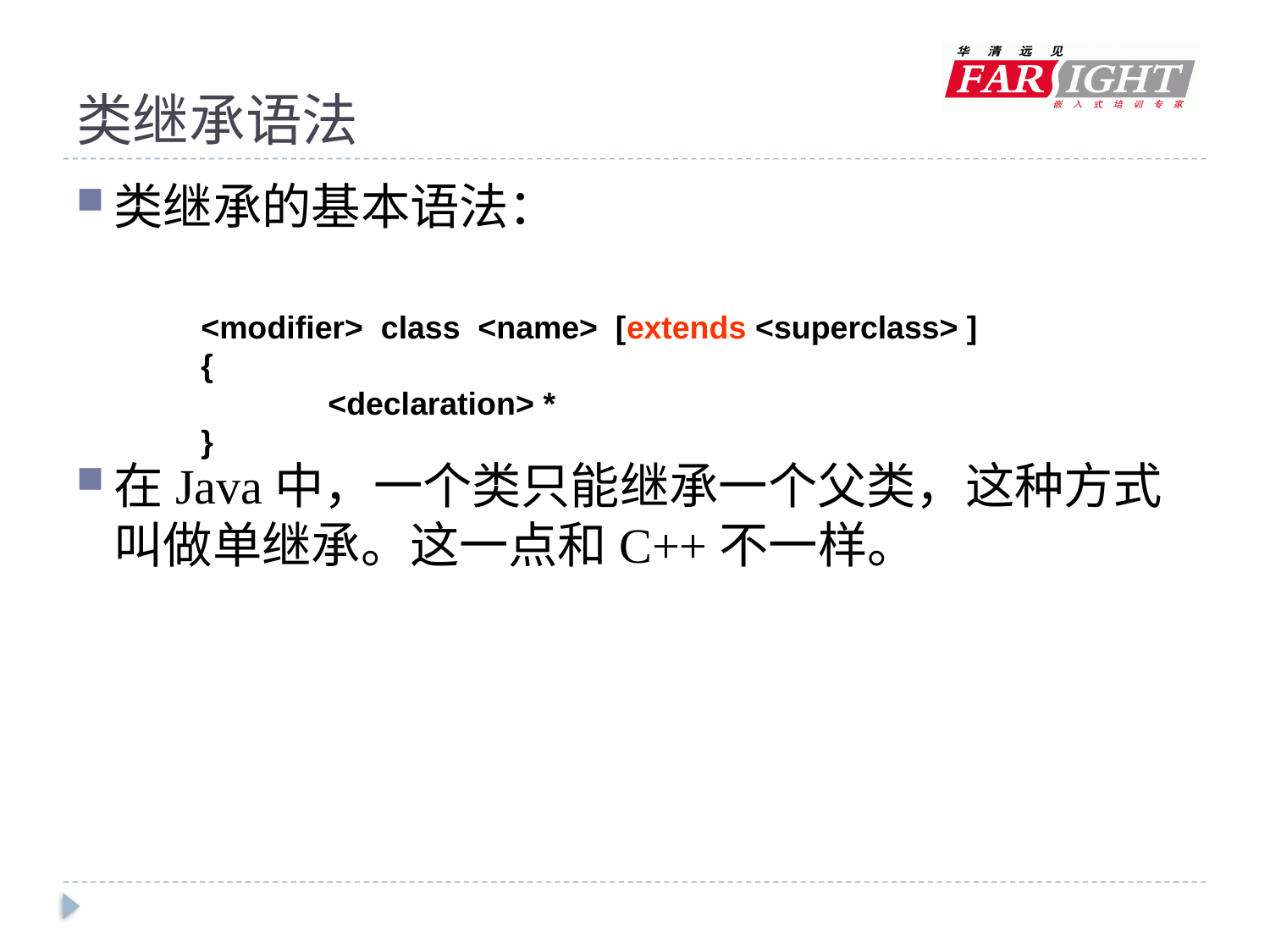

# 类继承语法
类继承的基本语法：

在Java中，一个类只能继承一个父类，这种方式叫做单继承。这一点和C++不一样。

<modifier>  class  <name>  [extends <superclass> ]
{
	<declaration> *
}